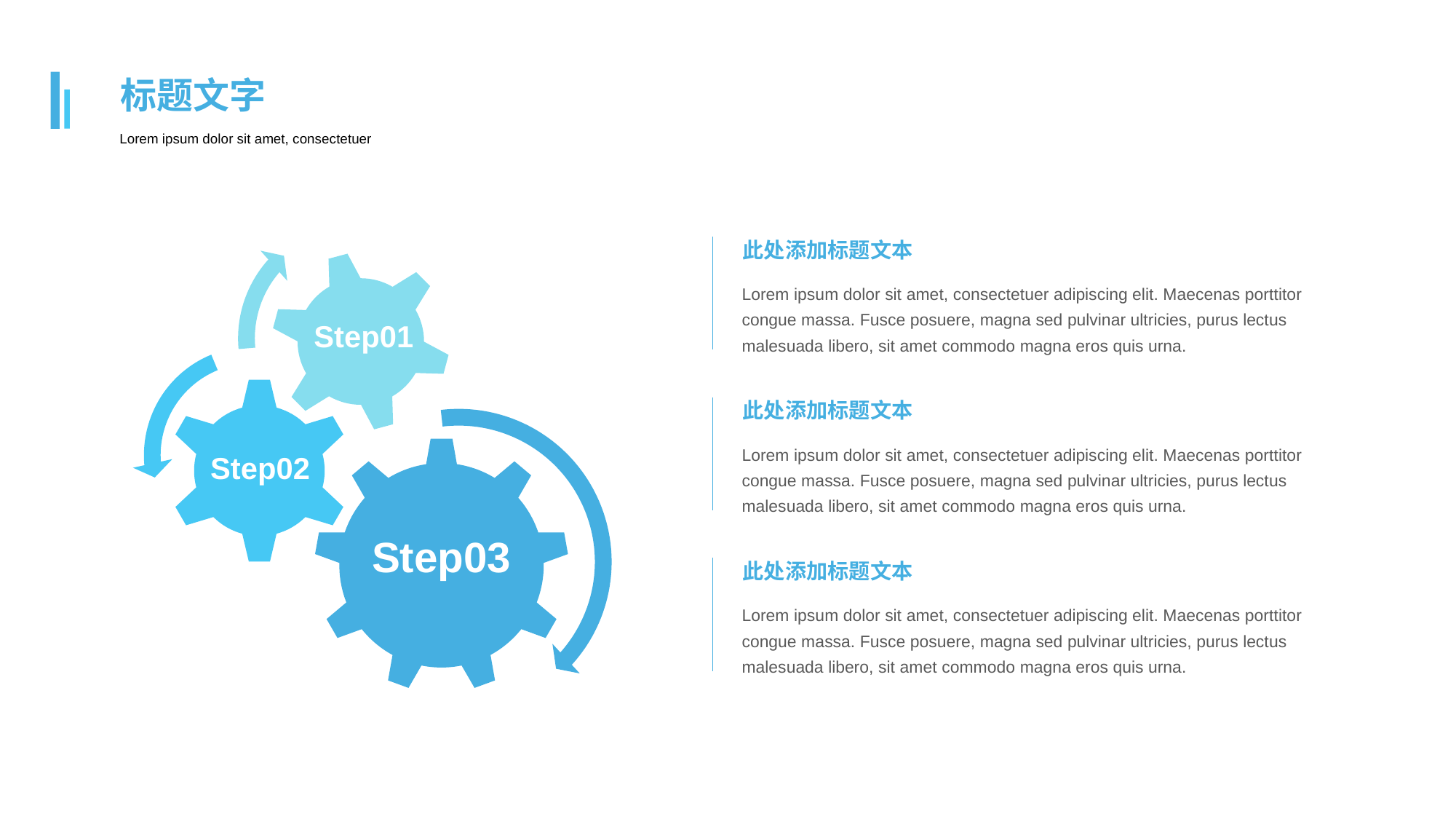

标题文字

Lorem ipsum dolor sit amet, consectetuer

此处添加标题文本
Lorem ipsum dolor sit amet, consectetuer adipiscing elit. Maecenas porttitor congue massa. Fusce posuere, magna sed pulvinar ultricies, purus lectus malesuada libero, sit amet commodo magna eros quis urna.
Step01
此处添加标题文本
Lorem ipsum dolor sit amet, consectetuer adipiscing elit. Maecenas porttitor congue massa. Fusce posuere, magna sed pulvinar ultricies, purus lectus malesuada libero, sit amet commodo magna eros quis urna.
Step02
Step03
此处添加标题文本
Lorem ipsum dolor sit amet, consectetuer adipiscing elit. Maecenas porttitor congue massa. Fusce posuere, magna sed pulvinar ultricies, purus lectus malesuada libero, sit amet commodo magna eros quis urna.